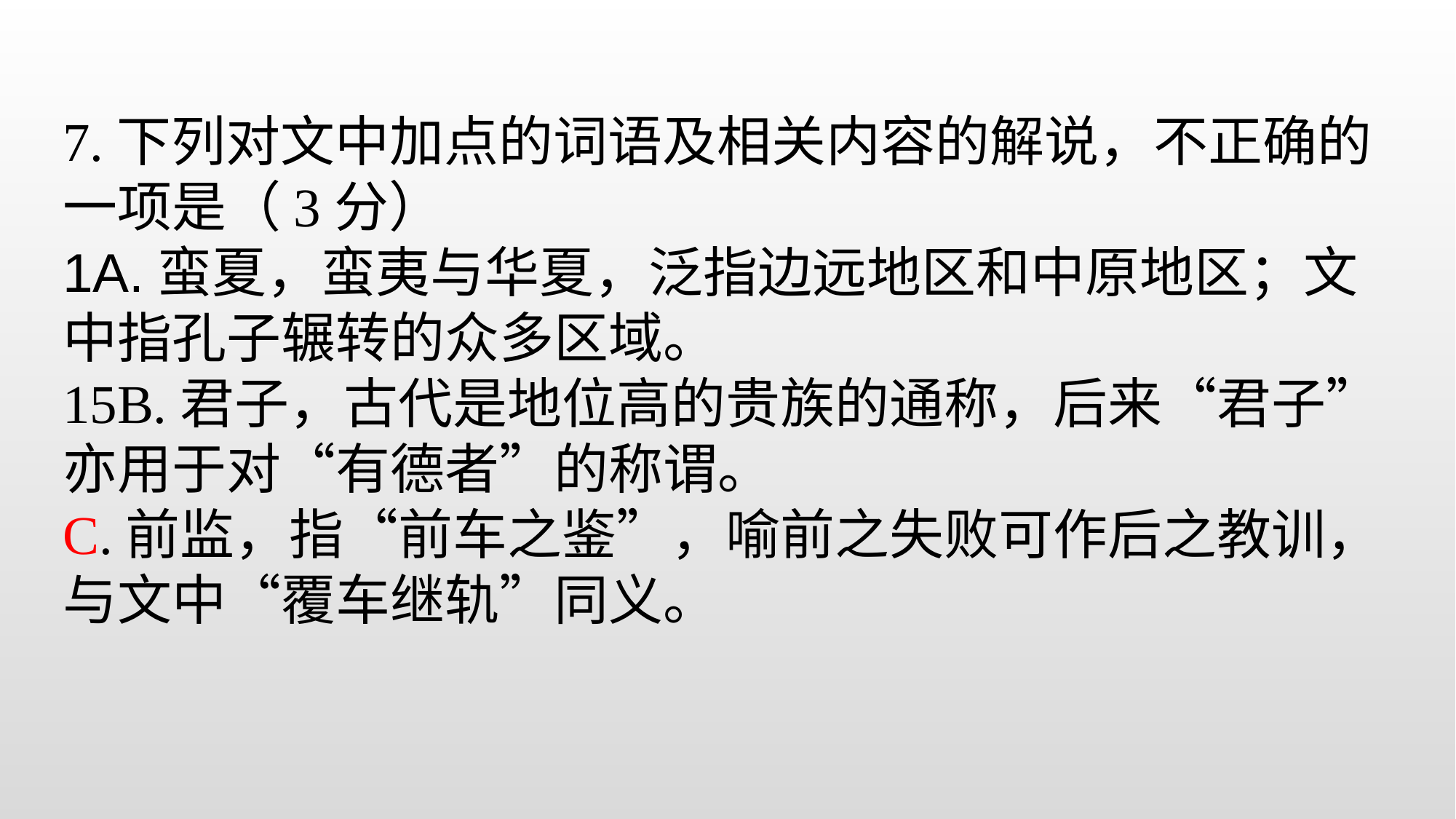

#
7.下列对文中加点的词语及相关内容的解说，不正确的一项是（3分）1A.蛮夏，蛮夷与华夏，泛指边远地区和中原地区；文中指孔子辗转的众多区域。15B.君子，古代是地位高的贵族的通称，后来“君子”亦用于对“有德者”的称谓。
C.前监，指“前车之鉴”，喻前之失败可作后之教训，与文中“覆车继轨”同义。